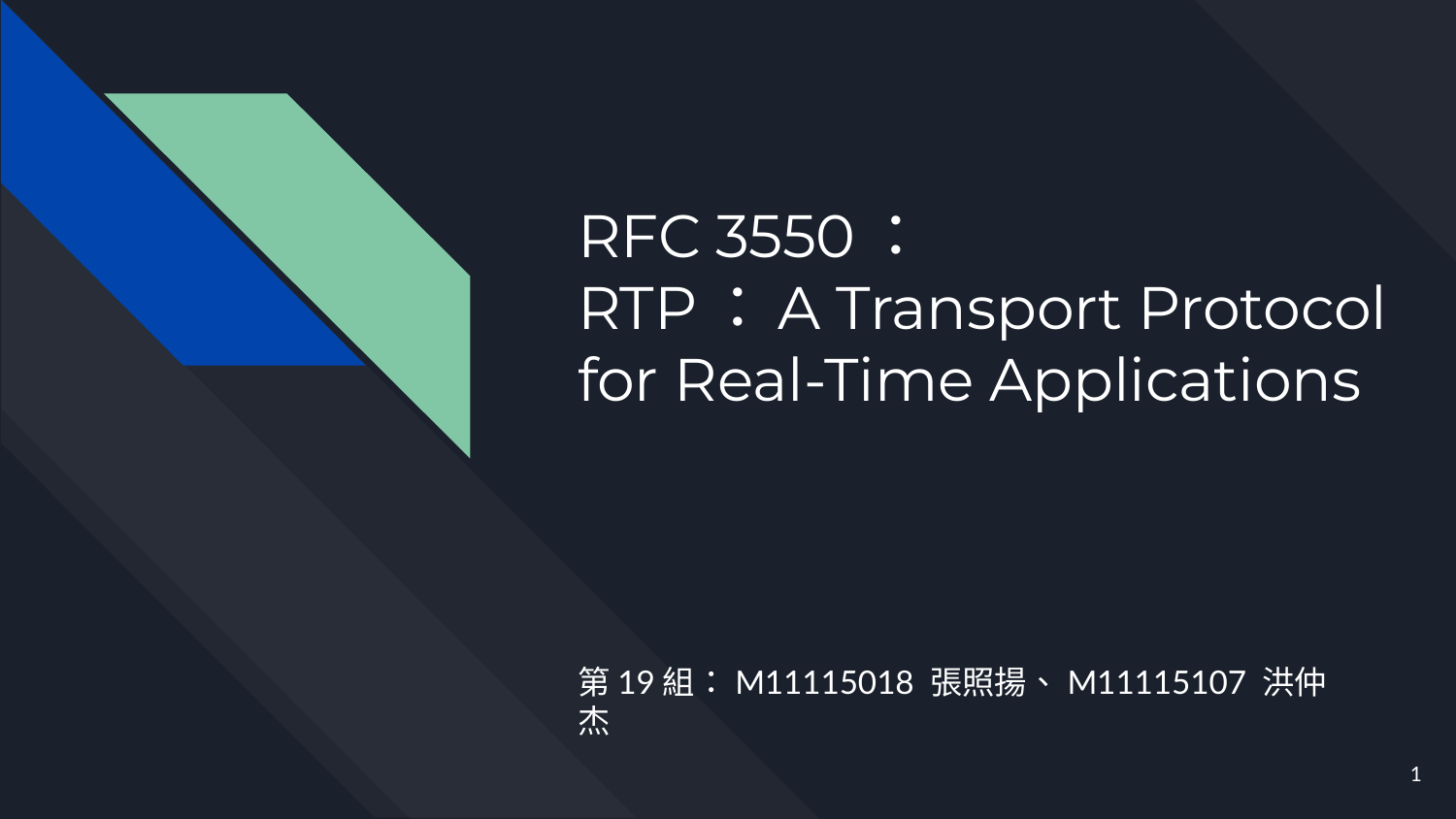

# RFC 3550：
RTP：A Transport Protocol for Real-Time Applications
第19組：M11115018 張照揚、M11115107 洪仲杰
1